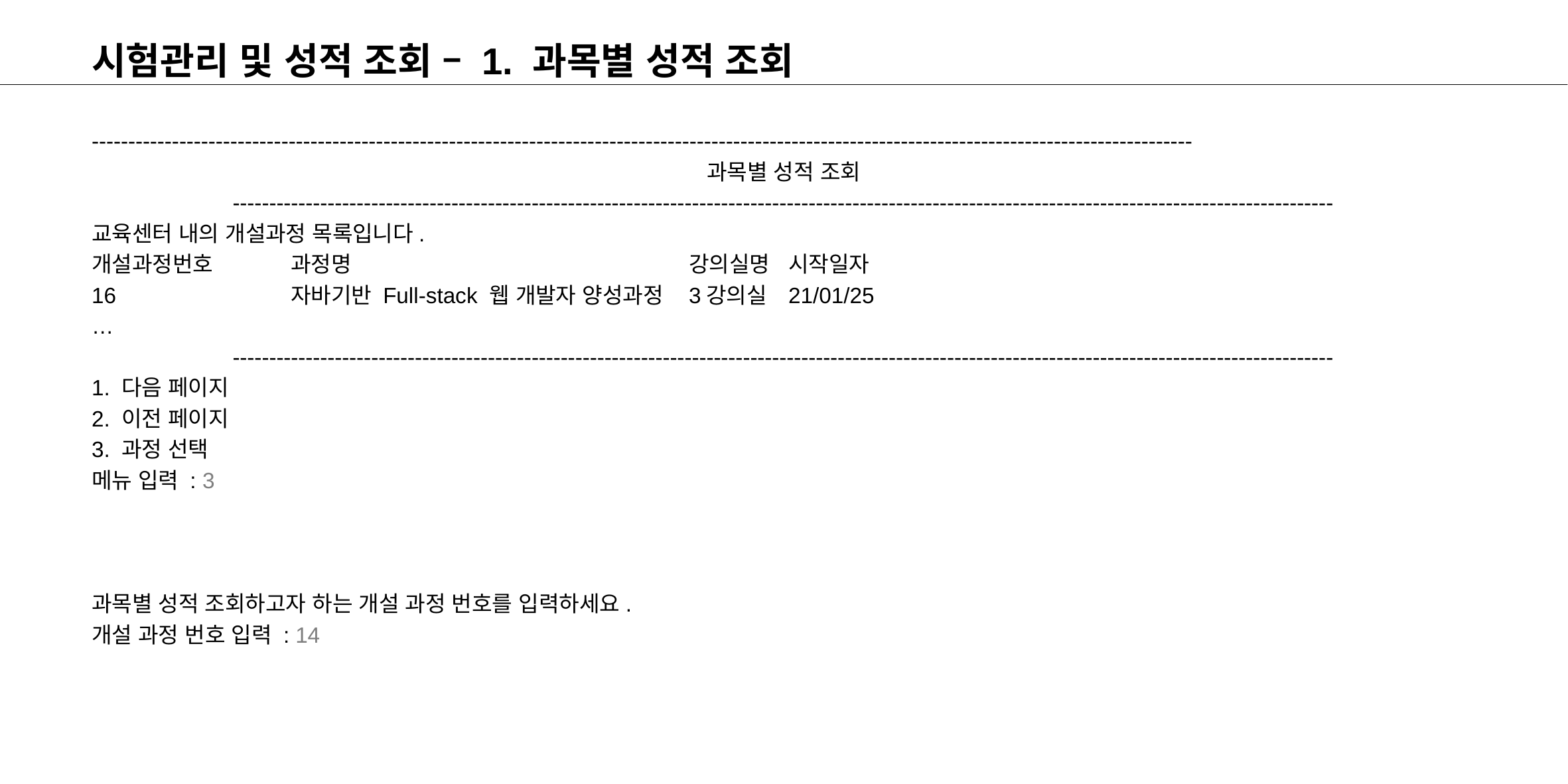

# 시험관리 및 성적 조회 – 1. 과목별 성적 조회
-------------------------------------------------------------------------------------------------------------------------------------------------------
과목별 성적 조회
-------------------------------------------------------------------------------------------------------------------------------------------------------
교육센터 내의 개설과정 목록입니다.
개설과정번호	과정명				강의실명	시작일자
16		자바기반 Full-stack 웹 개발자 양성과정	3강의실	21/01/25
…
-------------------------------------------------------------------------------------------------------------------------------------------------------
1. 다음 페이지
2. 이전 페이지
3. 과정 선택
메뉴 입력 : 3

과목별 성적 조회하고자 하는 개설 과정 번호를 입력하세요.
개설 과정 번호 입력 : 14